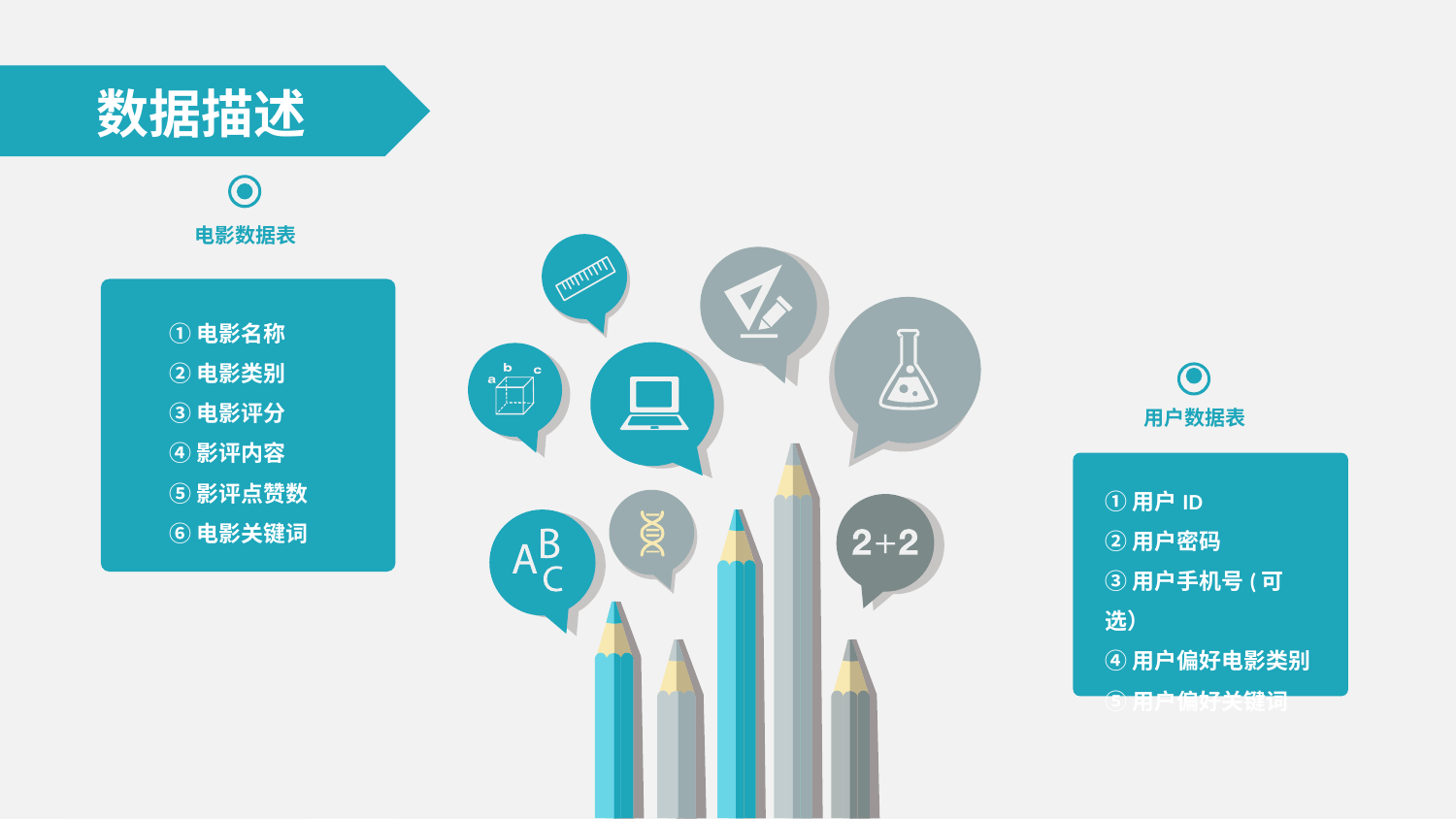

数据描述

电影数据表

用户数据表

①电影名称
②电影类别
③电影评分
④影评内容
⑤影评点赞数
⑥电影关键词

①用户ID
②用户密码
③用户手机号(可选）
④用户偏好电影类别
⑤用户偏好关键词